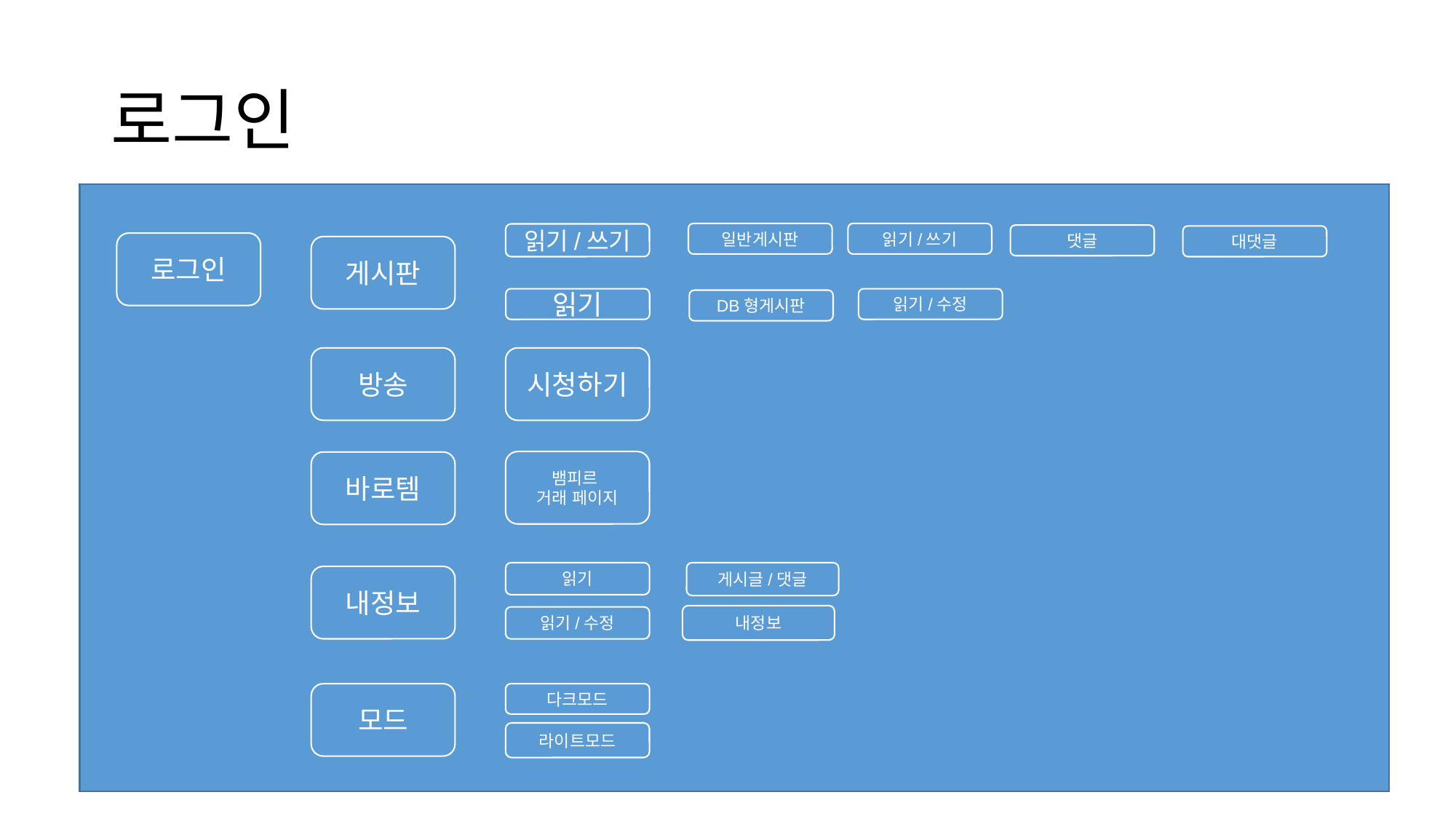

# 로그인

일반게시판
읽기/쓰기
읽기/쓰기
댓글
대댓글
로그인
게시판
읽기
읽기/수정
DB형게시판
방송
시청하기
뱀피르
거래 페이지
바로템
읽기
게시글/댓글
내정보
내정보
읽기/수정
모드
다크모드
라이트모드